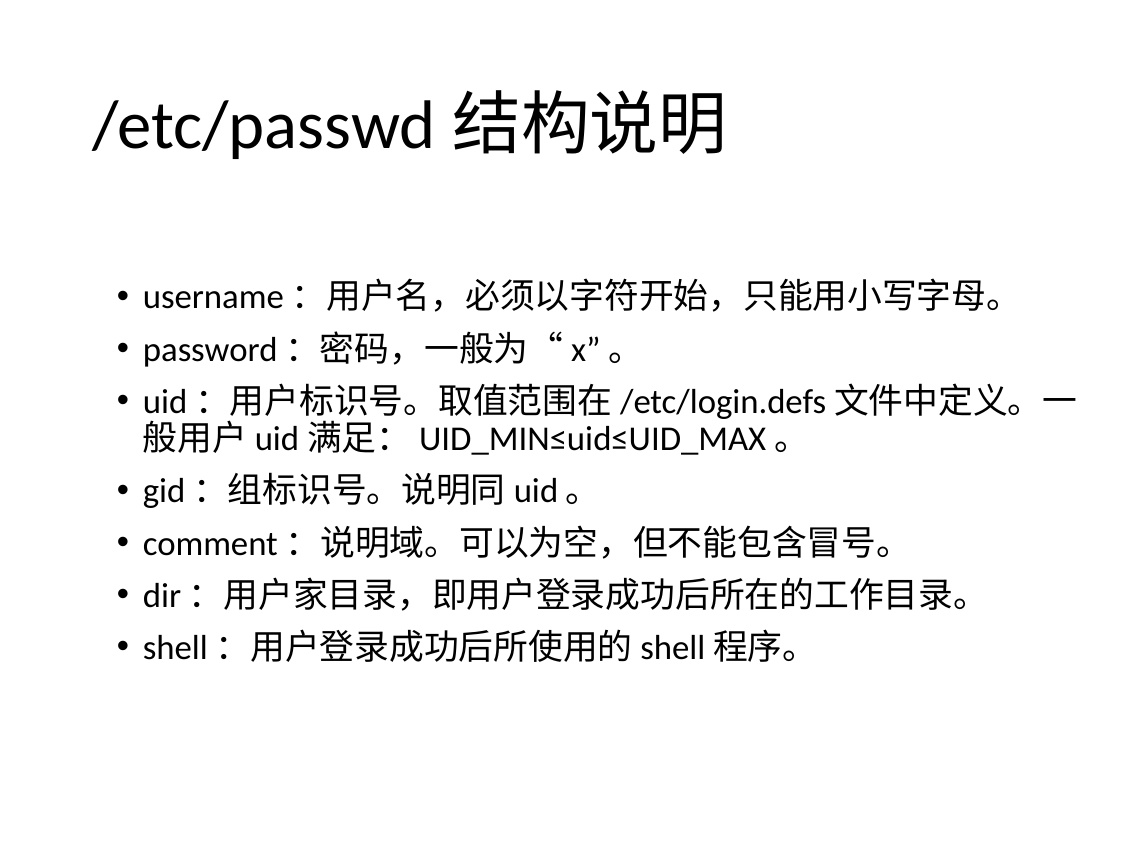

# /etc/passwd结构说明
username：用户名，必须以字符开始，只能用小写字母。
password：密码，一般为“x”。
uid：用户标识号。取值范围在/etc/login.defs文件中定义。一般用户uid满足：UID_MIN≤uid≤UID_MAX。
gid：组标识号。说明同uid。
comment：说明域。可以为空，但不能包含冒号。
dir：用户家目录，即用户登录成功后所在的工作目录。
shell：用户登录成功后所使用的shell程序。